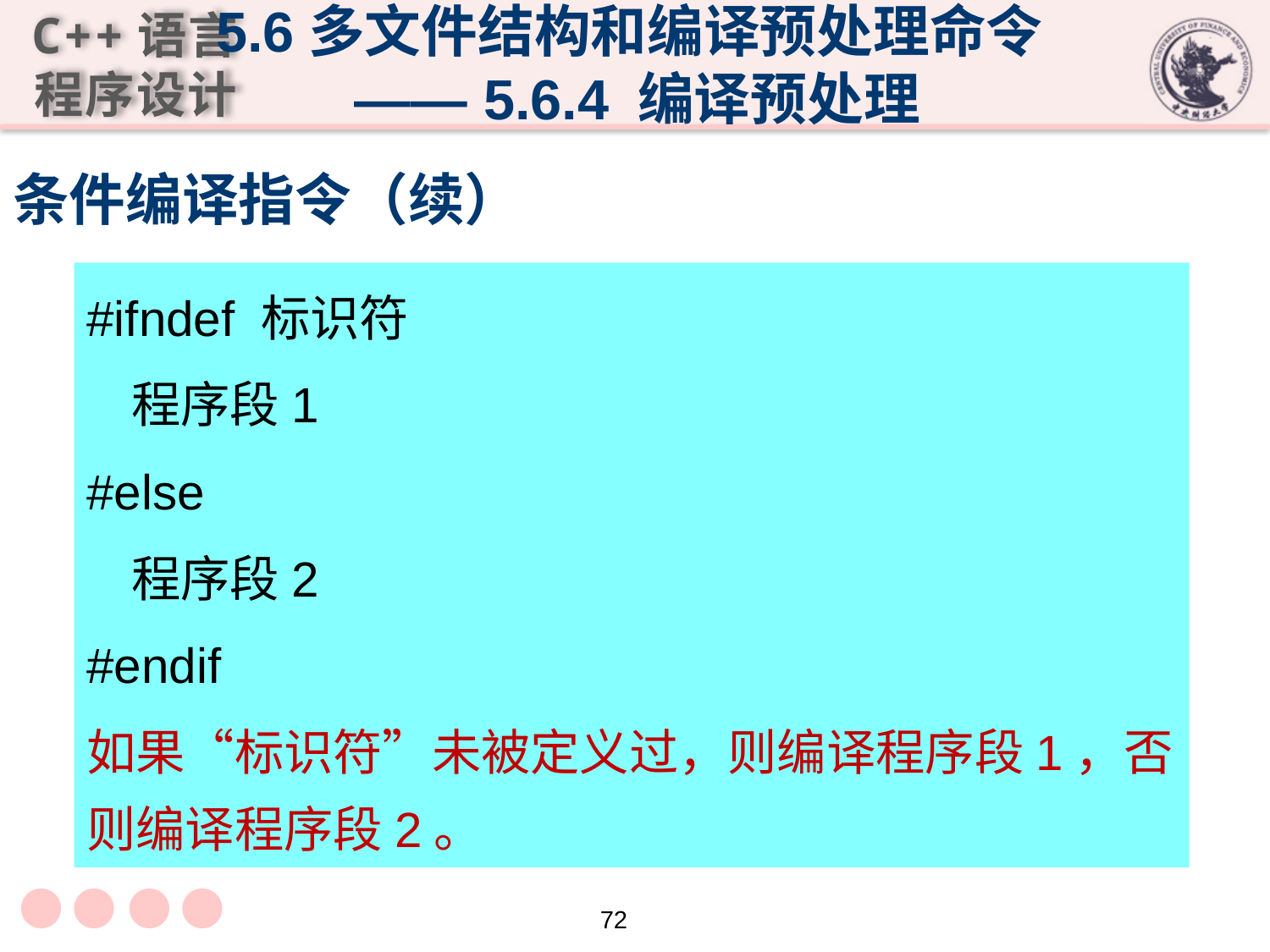

5.6多文件结构和编译预处理命令
 —— 5.6.4 编译预处理
# 条件编译指令（续）
#ifndef 标识符
   程序段1
#else
   程序段2
#endif
如果“标识符”未被定义过，则编译程序段1，否则编译程序段2。
72